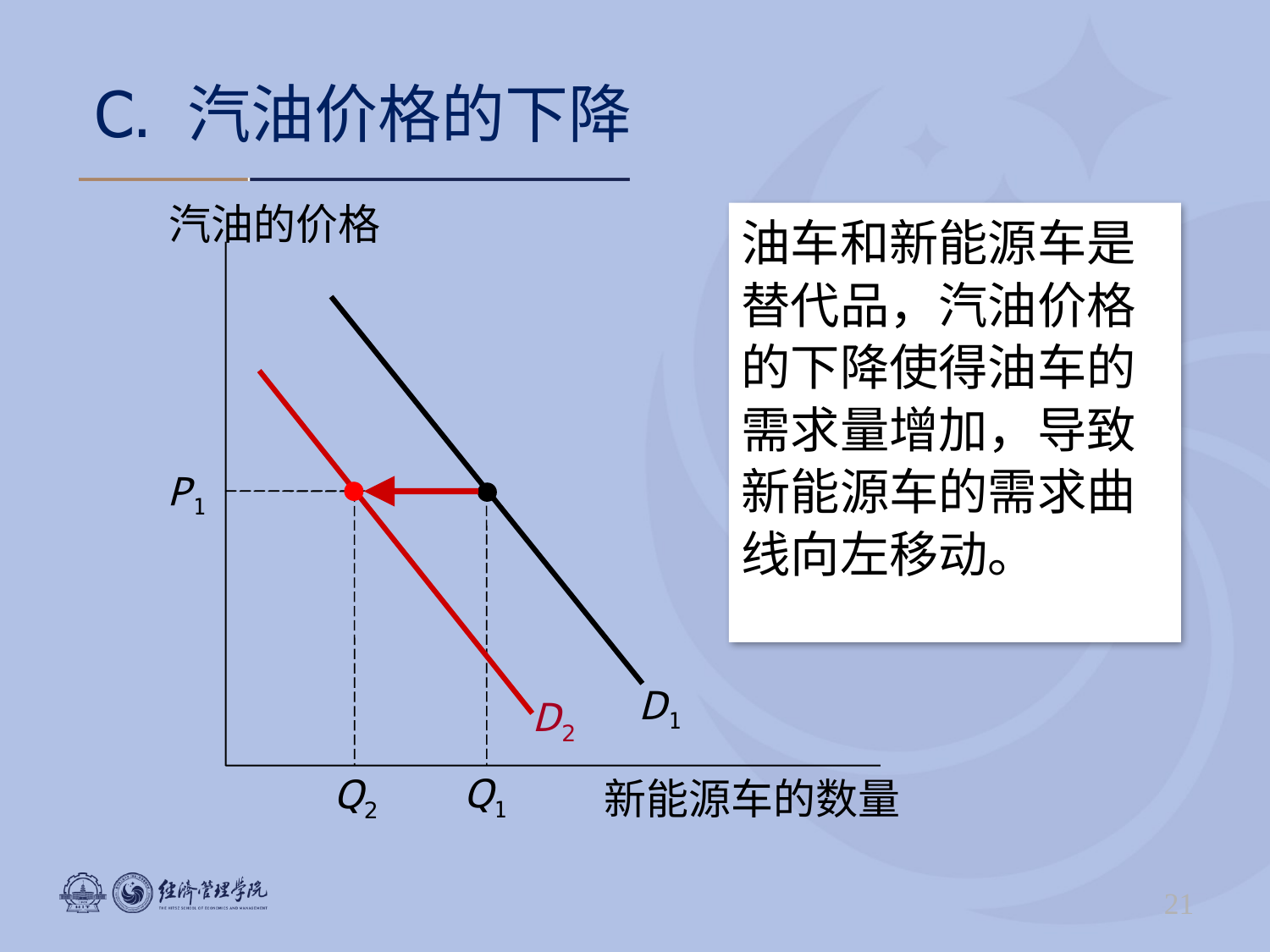

# C. 汽油价格的下降
汽油的价格
油车和新能源车是替代品，汽油价格的下降使得油车的需求量增加，导致新能源车的需求曲线向左移动。

D1

D2
P1

Q1

Q2

新能源车的数量